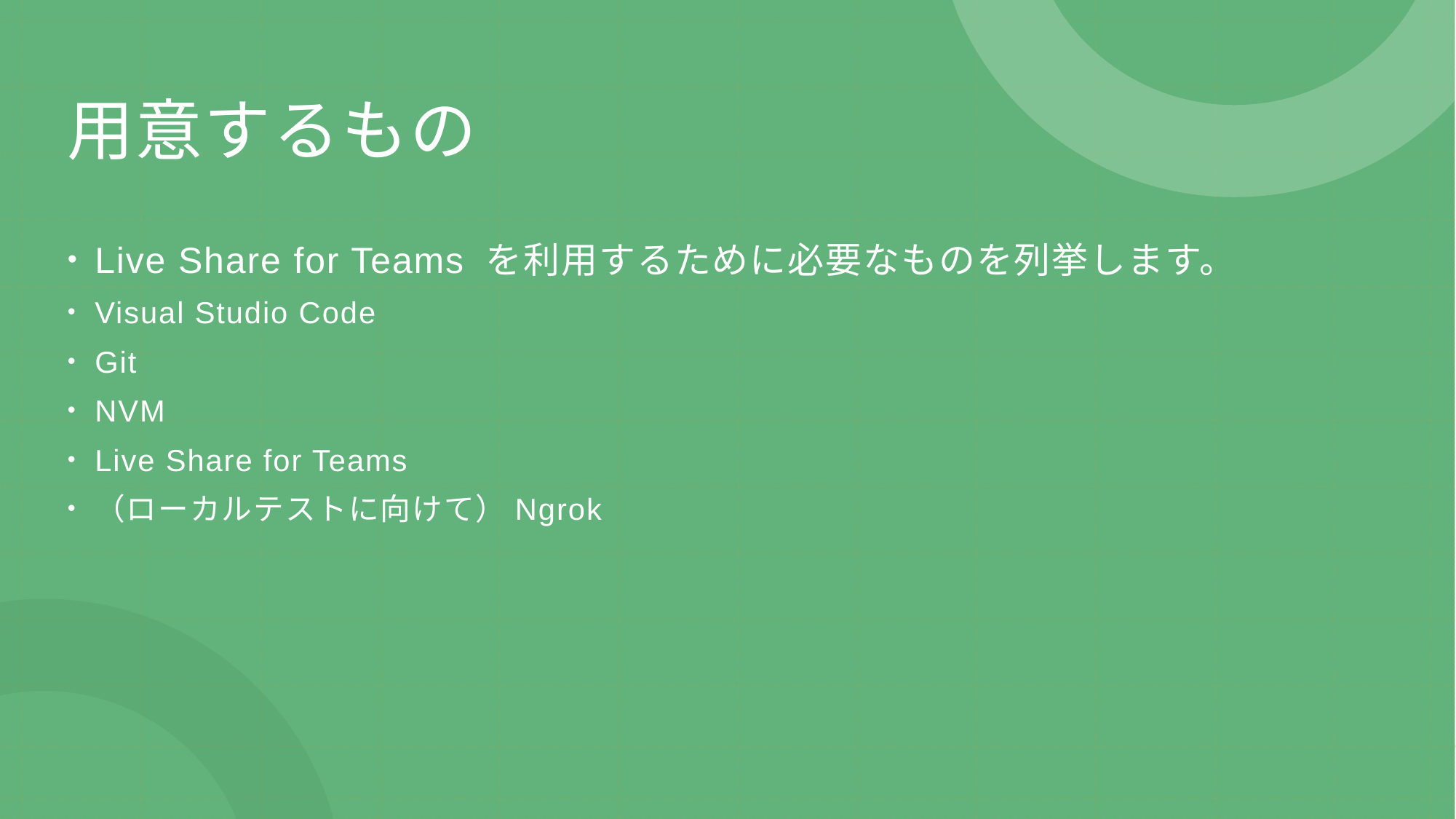

# 用意するもの
Live Share for Teams を利用するために必要なものを列挙します。
Visual Studio Code
Git
NVM
Live Share for Teams
（ローカルテストに向けて）Ngrok